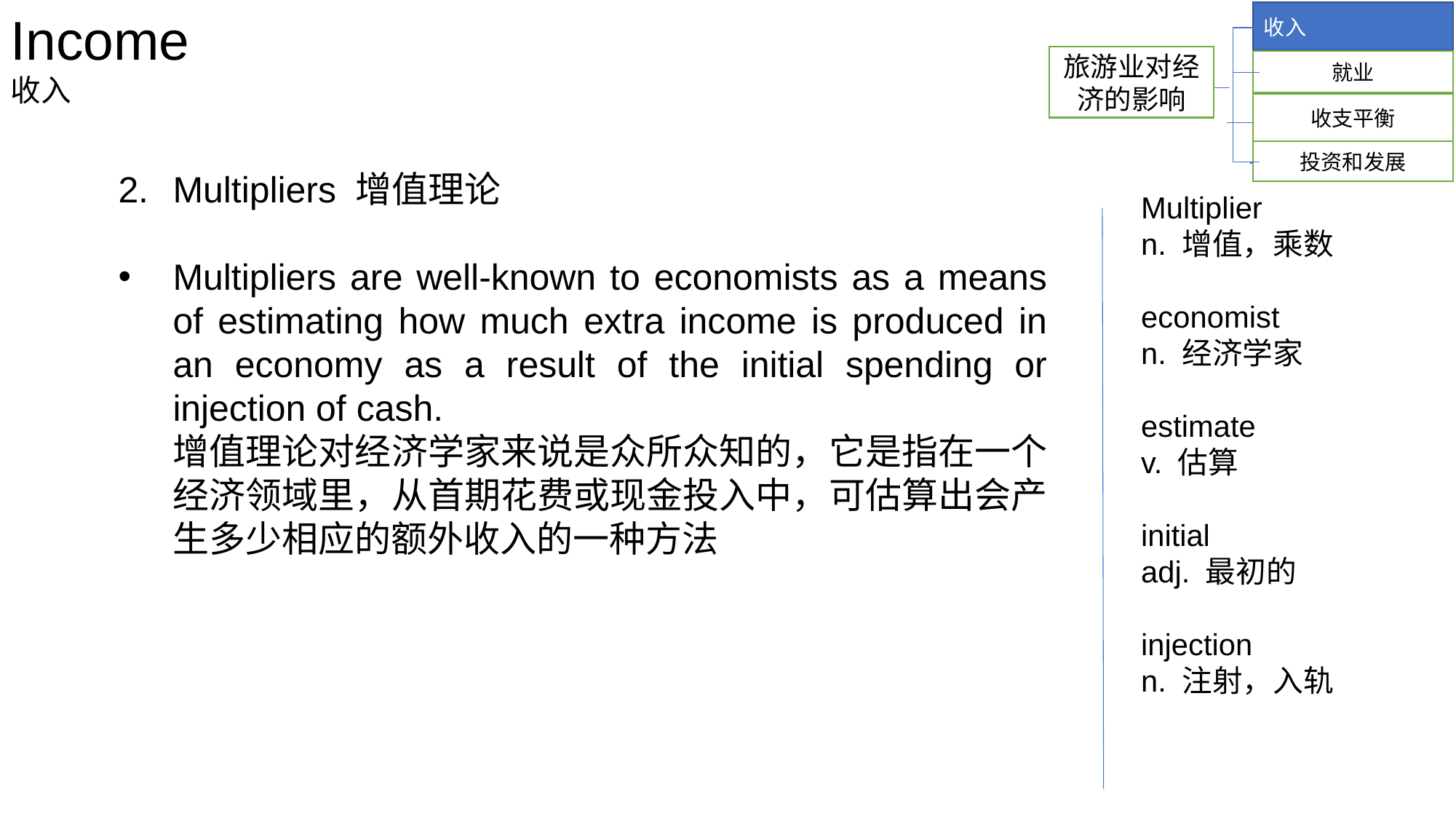

Income
收入
收入
旅游业对经济的影响
就业
收支平衡
投资和发展
Multipliers 增值理论

Multipliers are well-known to economists as a means of estimating how much extra income is produced in an economy as a result of the initial spending or injection of cash.
增值理论对经济学家来说是众所众知的，它是指在一个经济领域里，从首期花费或现金投入中，可估算出会产生多少相应的额外收入的一种方法

 Multiplier
 n. 增值，乘数

 economist
 n. 经济学家

 estimate
 v. 估算

 initial
 adj. 最初的

 injection
 n. 注射，入轨